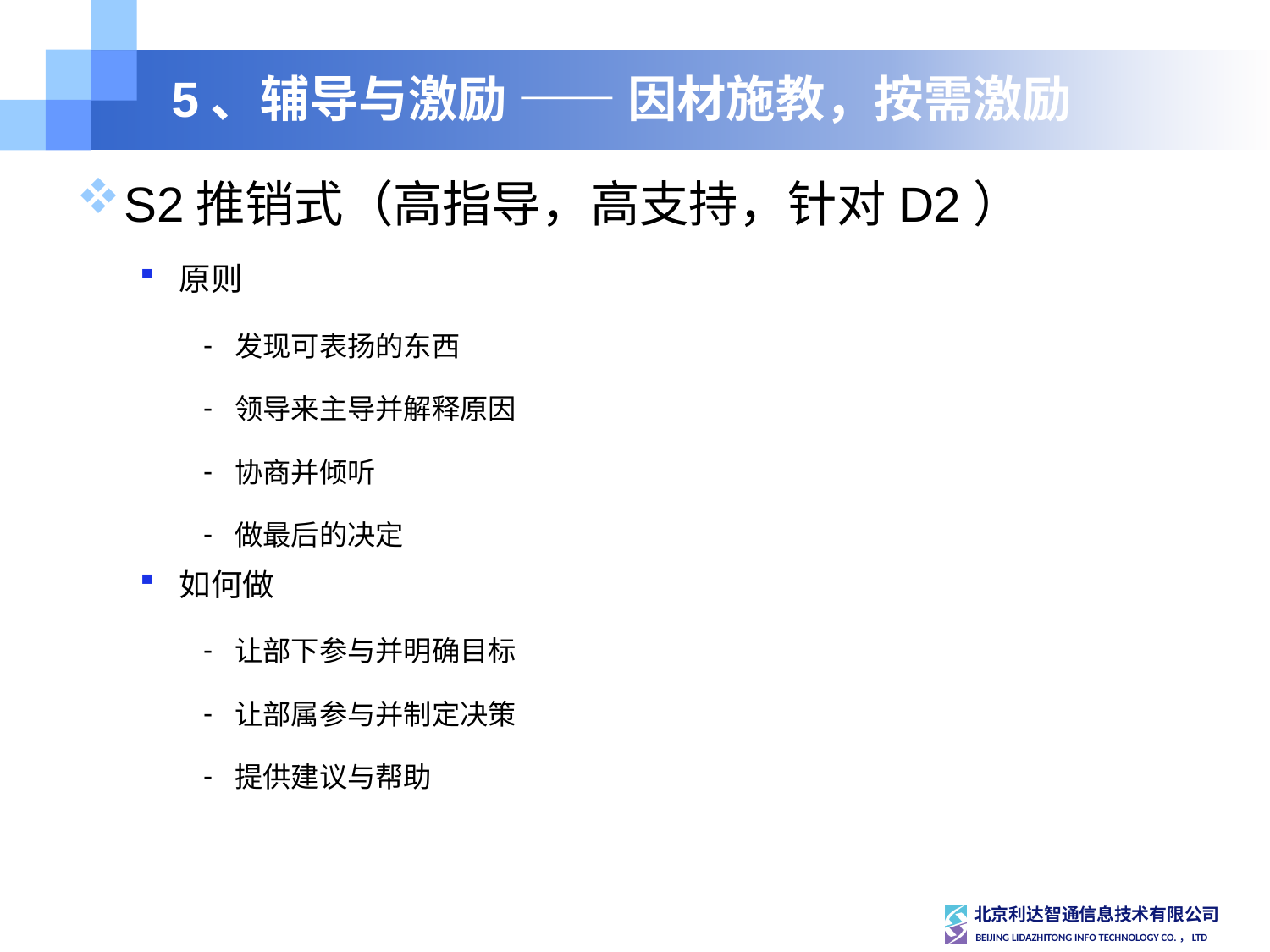

# 5、辅导与激励 —— 因材施教，按需激励
S2推销式（高指导，高支持，针对D2）
原则
发现可表扬的东西
领导来主导并解释原因
协商并倾听
做最后的决定
如何做
让部下参与并明确目标
让部属参与并制定决策
提供建议与帮助